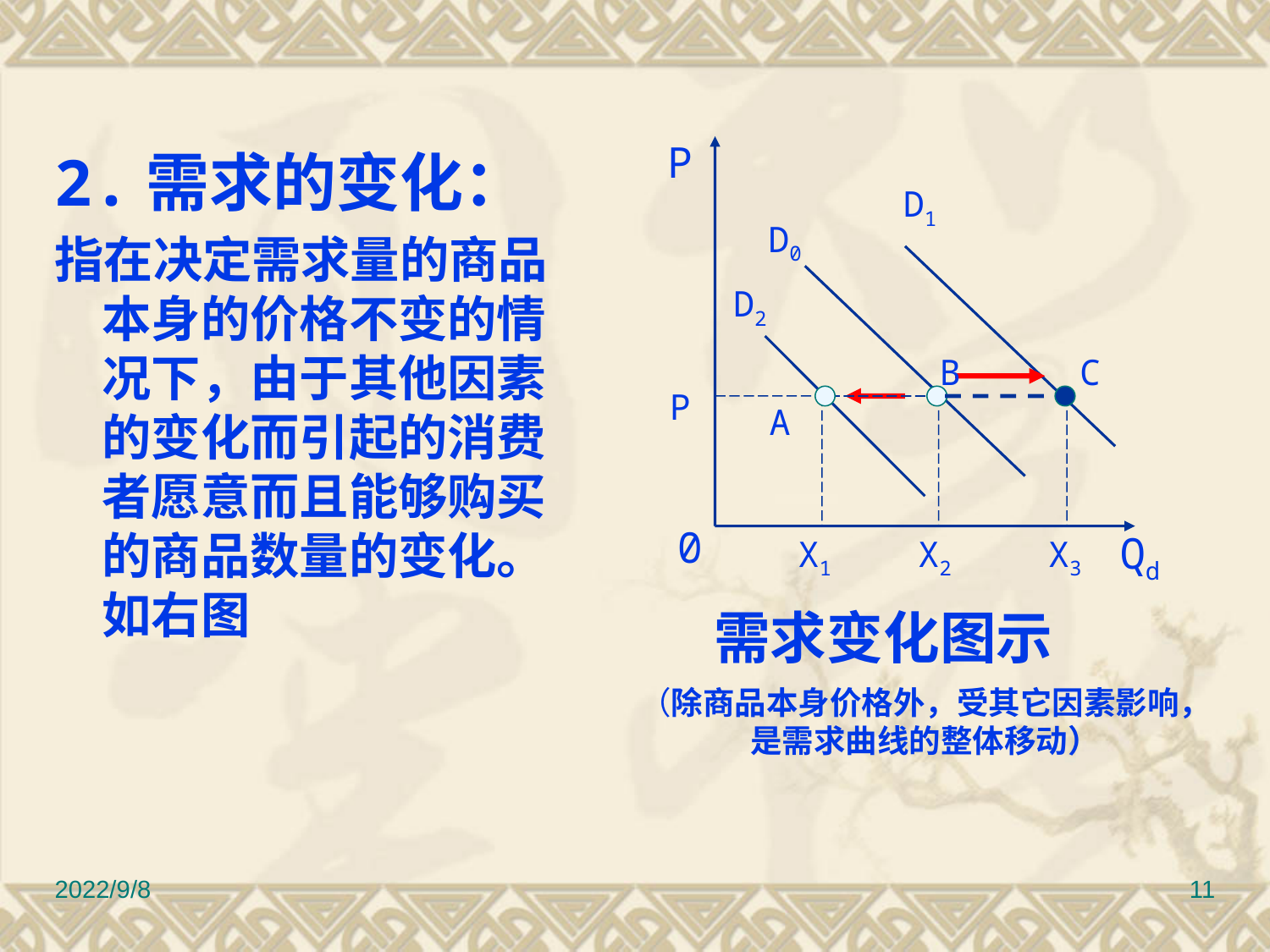

P
2.需求的变化：
指在决定需求量的商品本身的价格不变的情况下，由于其他因素的变化而引起的消费者愿意而且能够购买的商品数量的变化。如右图

D1
D0

D2

B
C
P

A
0

Qd
X1
X2
X3
 需求变化图示
（除商品本身价格外，受其它因素影响，
是需求曲线的整体移动）
2022/9/8
11